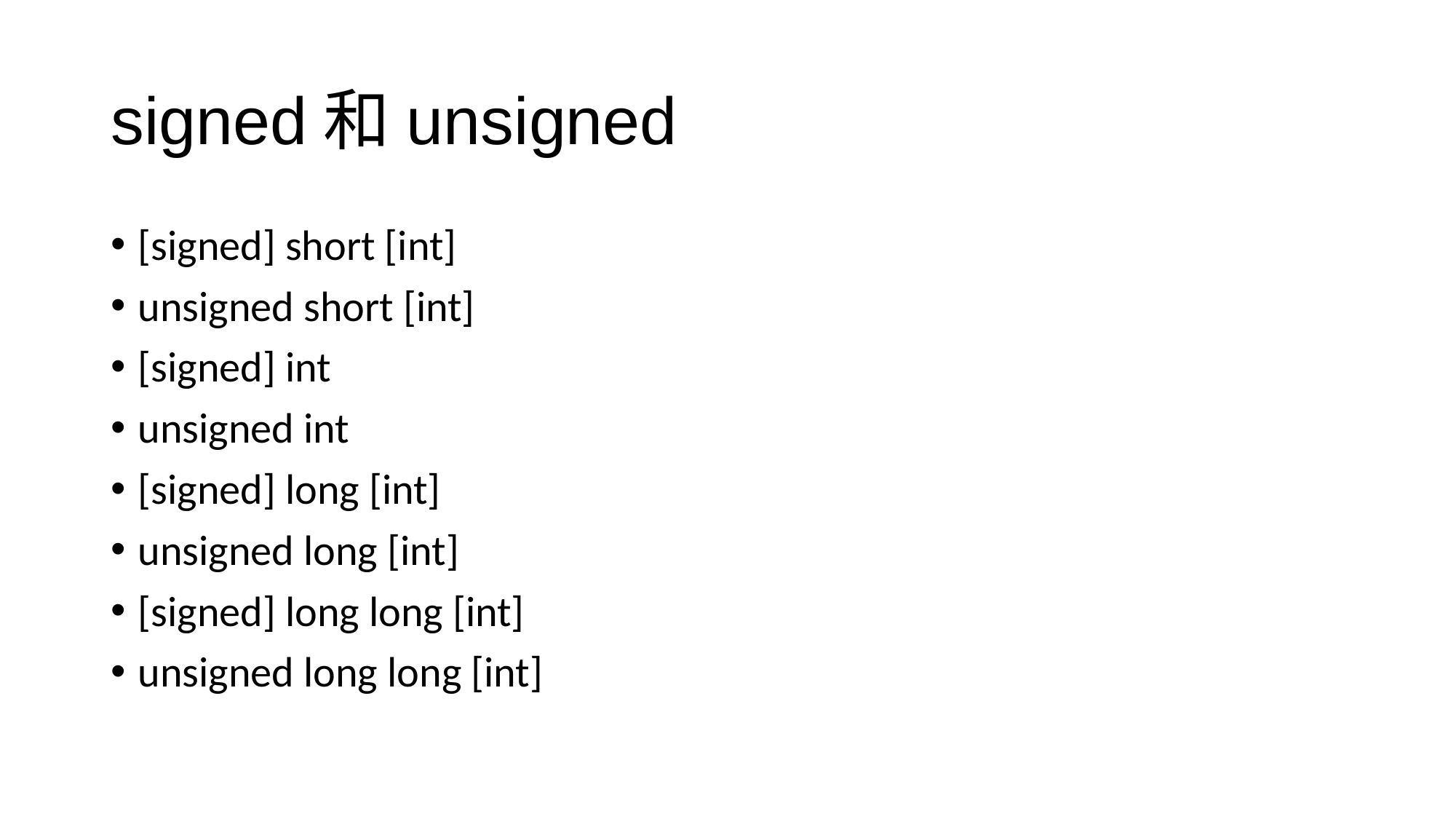

# signed和unsigned
[signed] short [int]
unsigned short [int]
[signed] int
unsigned int
[signed] long [int]
unsigned long [int]
[signed] long long [int]
unsigned long long [int]